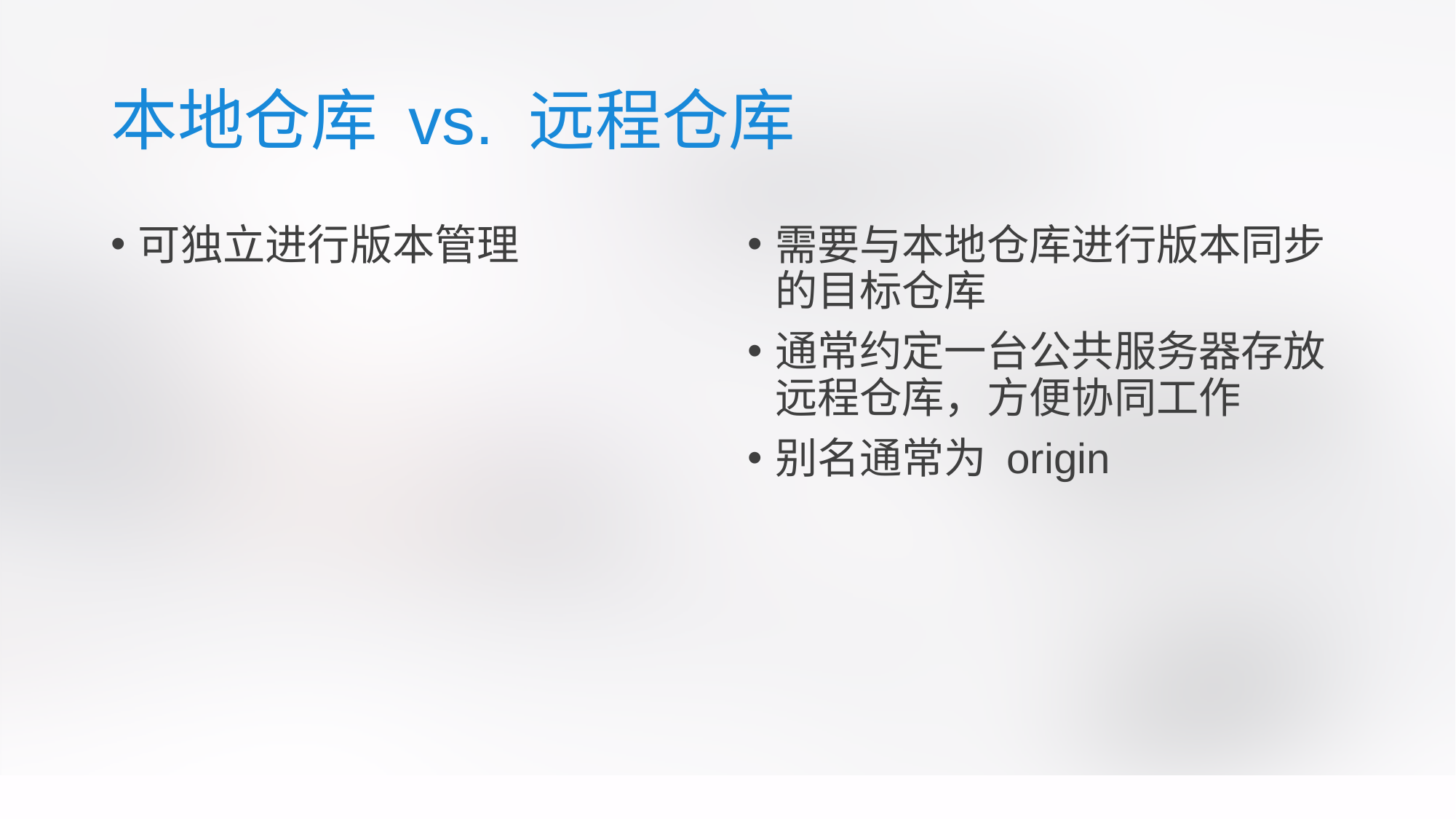

# 本地仓库 vs. 远程仓库
可独立进行版本管理
需要与本地仓库进行版本同步的目标仓库
通常约定一台公共服务器存放远程仓库，方便协同工作
别名通常为 origin